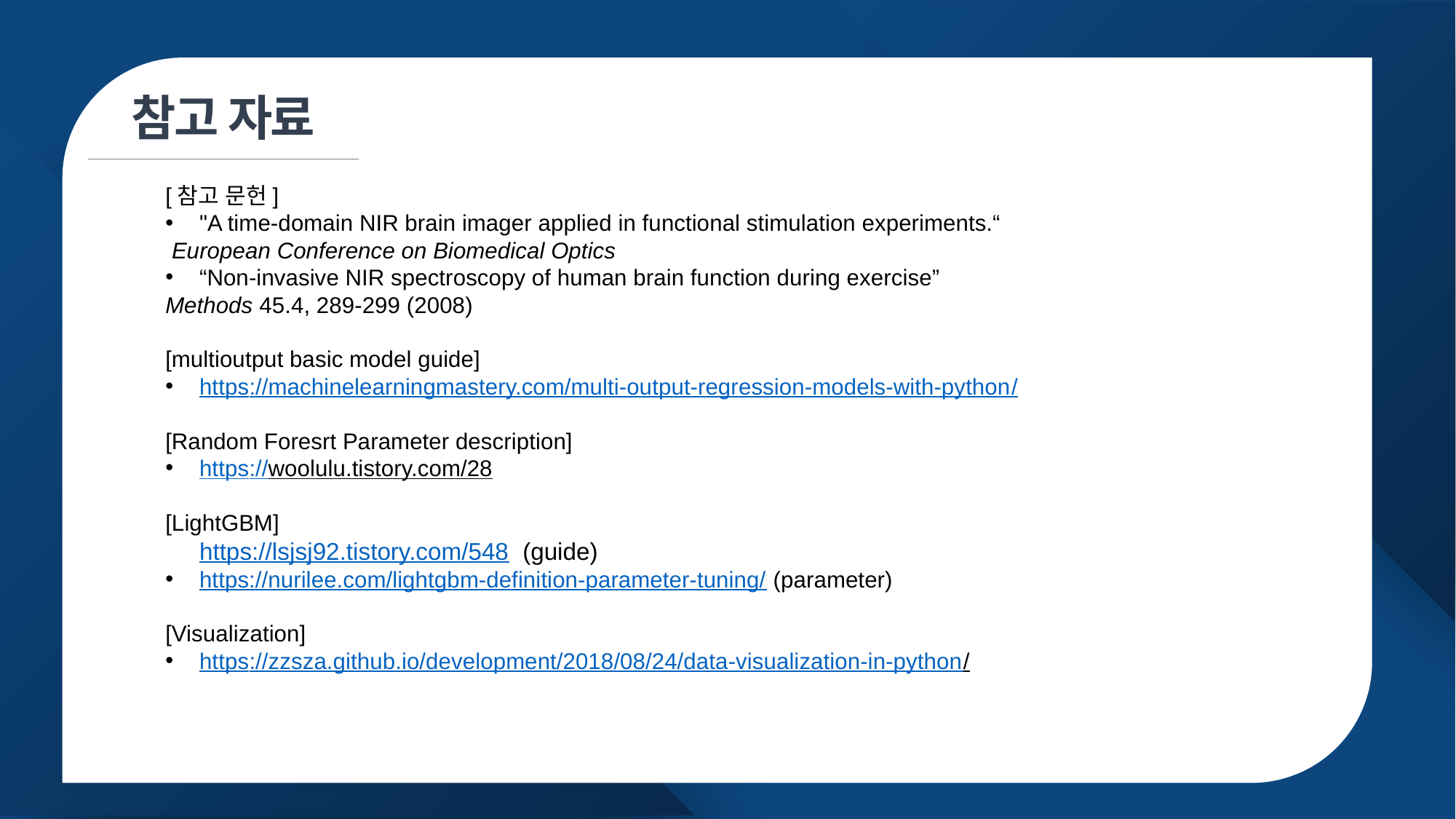

"A time-domain NIR brain imager applied in functional stimulation experiments."
참고 자료
[참고 문헌]
"A time-domain NIR brain imager applied in functional stimulation experiments.“
 European Conference on Biomedical Optics
“Non-invasive NIR spectroscopy of human brain function during exercise”
Methods 45.4, 289-299 (2008)

[multioutput basic model guide]
https://machinelearningmastery.com/multi-output-regression-models-with-python/

[Random Foresrt Parameter description]
https://woolulu.tistory.com/28

[LightGBM]
https://lsjsj92.tistory.com/548  (guide)
https://nurilee.com/lightgbm-definition-parameter-tuning/ (parameter)

[Visualization]
https://zzsza.github.io/development/2018/08/24/data-visualization-in-python/